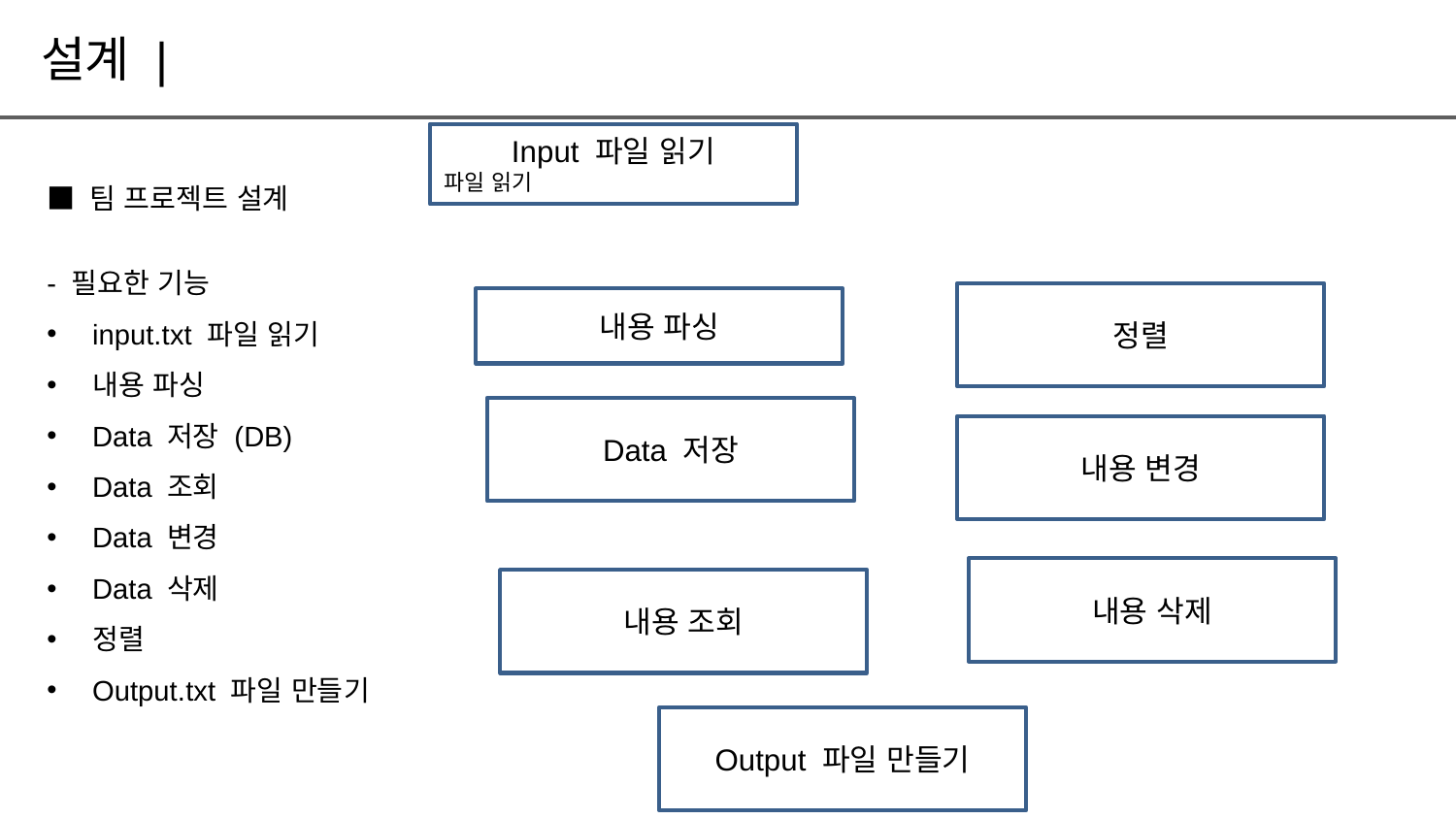

설계 |
■ 팀 프로젝트 설계
- 필요한 기능
input.txt 파일 읽기
내용 파싱
Data 저장 (DB)
Data 조회
Data 변경
Data 삭제
정렬
Output.txt 파일 만들기

Input 파일 읽기
파일 읽기
정렬
내용 파싱
Data 저장
내용 변경
내용 삭제
내용 조회
Output 파일 만들기